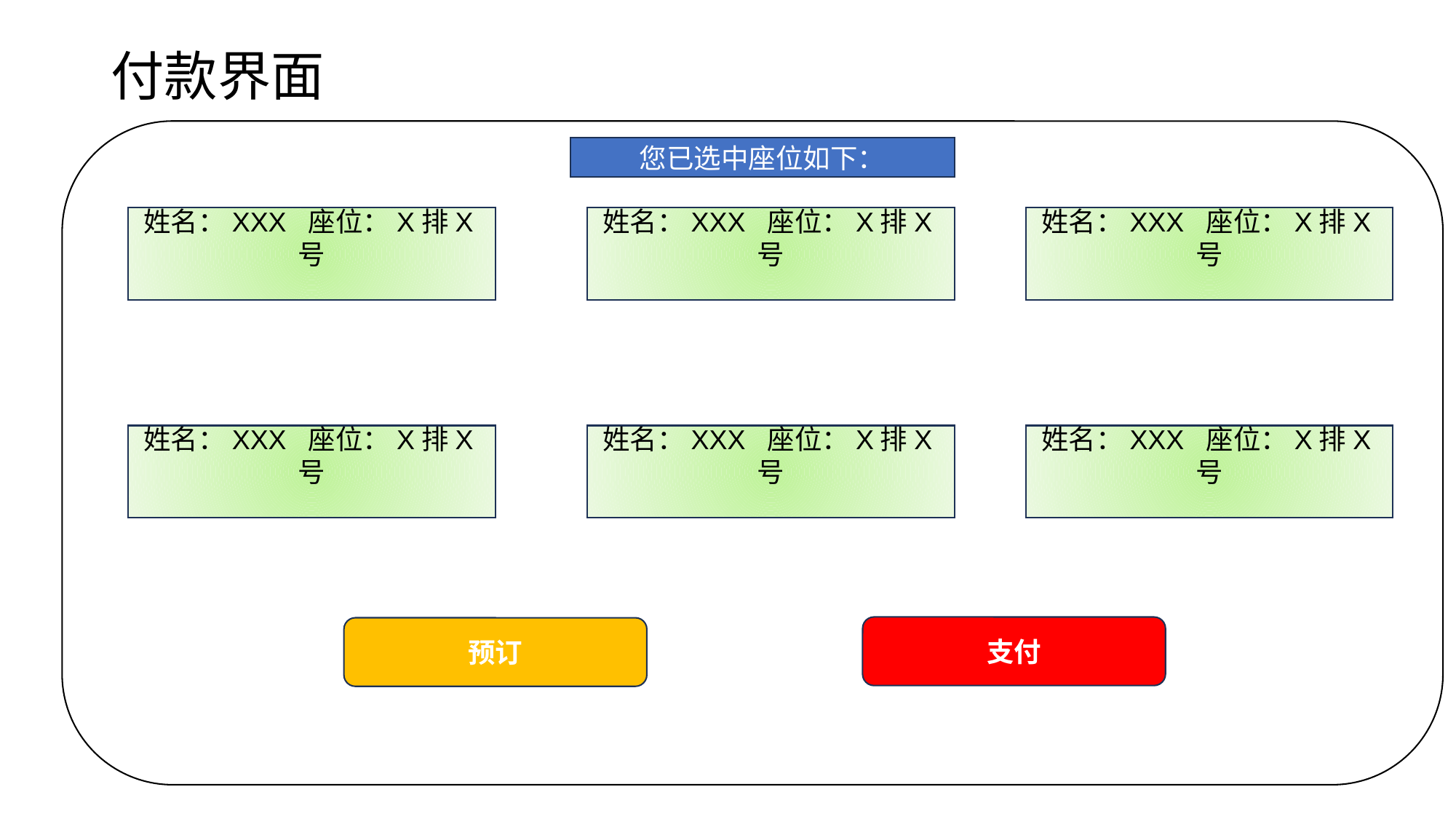

# 付款界面

您已选中座位如下：
姓名：XXX  座位：X排X号

姓名：XXX  座位：X排X号

姓名：XXX  座位：X排X号

姓名：XXX  座位：X排X号

姓名：XXX  座位：X排X号

姓名：XXX  座位：X排X号

支付
预订